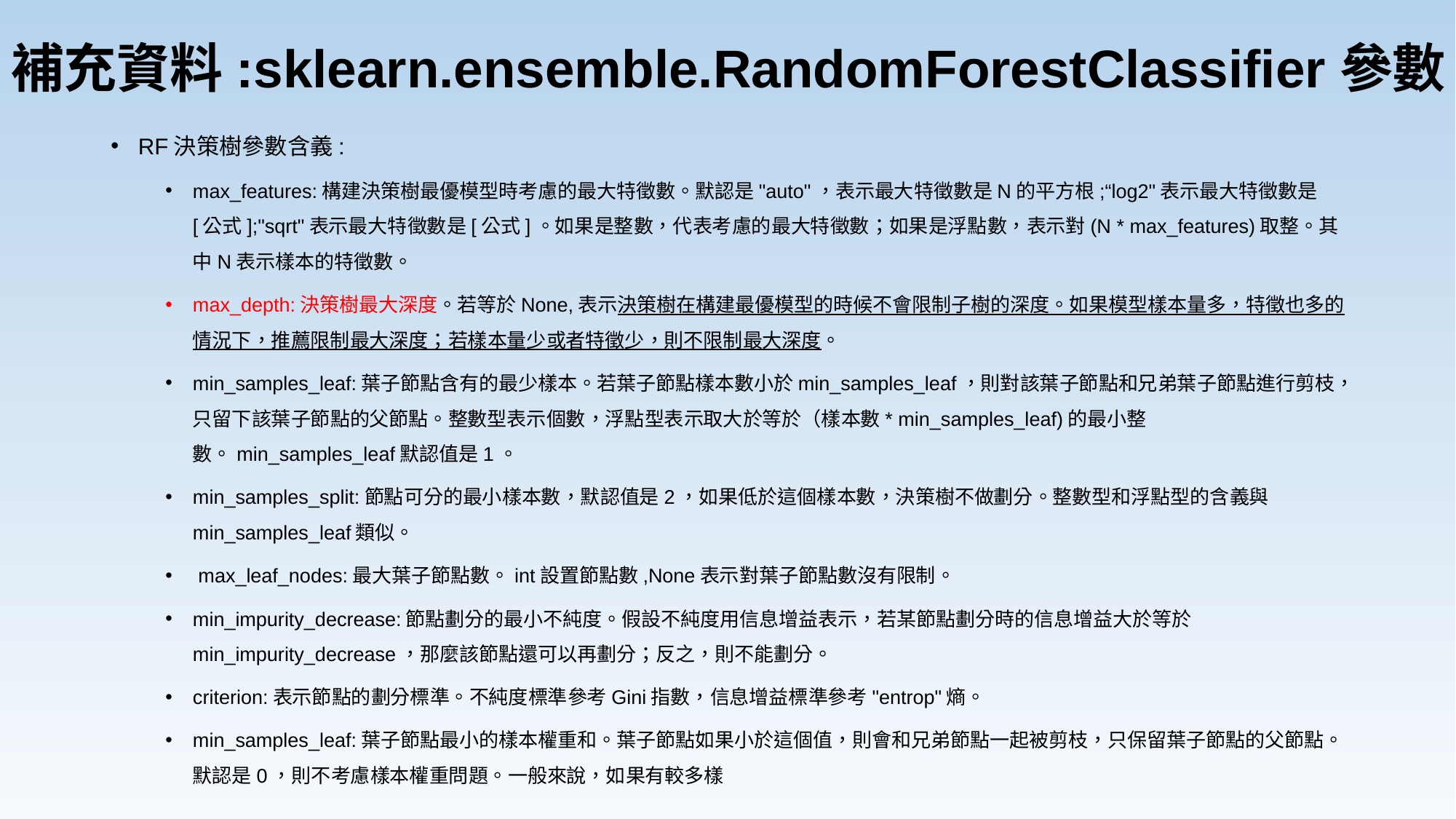

# 補充資料:sklearn.ensemble.RandomForestClassifier參數
RF決策樹參數含義:
max_features:構建決策樹最優模型時考慮的最大特徵數。默認是"auto"，表示最大特徵數是N的平方根;“log2"表示最大特徵數是[公式];"sqrt"表示最大特徵數是[公式]。如果是整數，代表考慮的最大特徵數；如果是浮點數，表示對(N * max_features)取整。其中N表示樣本的特徵數。
max_depth:決策樹最大深度。若等於None,表示決策樹在構建最優模型的時候不會限制子樹的深度。如果模型樣本量多，特徵也多的情況下，推薦限制最大深度；若樣本量少或者特徵少，則不限制最大深度。
min_samples_leaf:葉子節點含有的最少樣本。若葉子節點樣本數小於min_samples_leaf，則對該葉子節點和兄弟葉子節點進行剪枝，只留下該葉子節點的父節點。整數型表示個數，浮點型表示取大於等於（樣本數* min_samples_leaf)的最小整數。min_samples_leaf默認值是1。
min_samples_split:節點可分的最小樣本數，默認值是2，如果低於這個樣本數，決策樹不做劃分。整數型和浮點型的含義與min_samples_leaf類似。
 max_leaf_nodes:最大葉子節點數。int設置節點數,None表示對葉子節點數沒有限制。
min_impurity_decrease:節點劃分的最小不純度。假設不純度用信息增益表示，若某節點劃分時的信息增益大於等於min_impurity_decrease，那麼該節點還可以再劃分；反之，則不能劃分。
criterion:表示節點的劃分標準。不純度標準參考Gini指數，信息增益標準參考"entrop"熵。
min_samples_leaf:葉子節點最小的樣本權重和。葉子節點如果小於這個值，則會和兄弟節點一起被剪枝，只保留葉子節點的父節點。默認是0，則不考慮樣本權重問題。一般來說，如果有較多樣